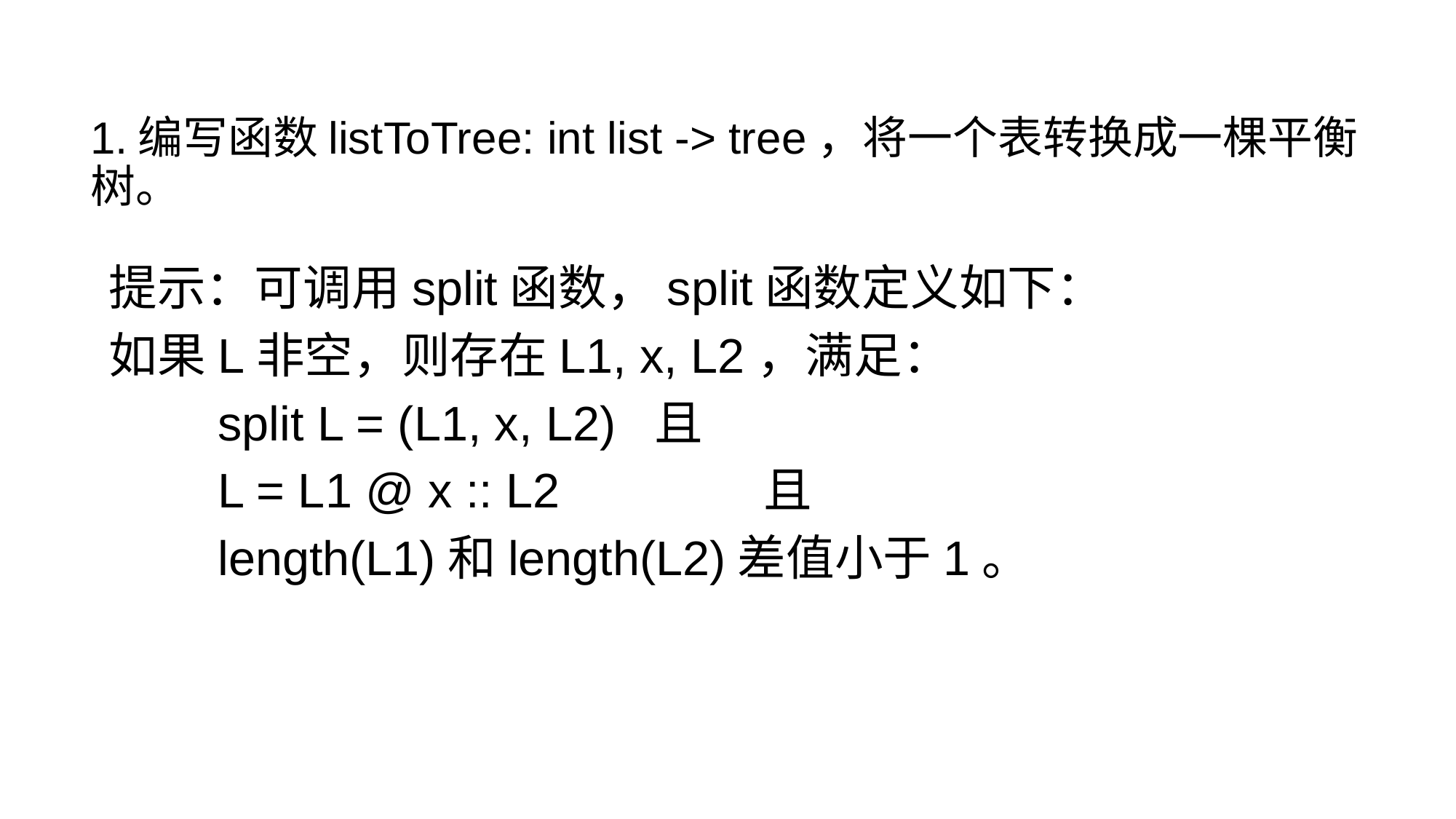

# 1.编写函数listToTree: int list -> tree，将一个表转换成一棵平衡树。
提示：可调用split函数，split函数定义如下：
如果L非空，则存在L1, x, L2，满足：
	split L = (L1, x, L2) 	且
	L = L1 @ x :: L2 		且
	length(L1)和length(L2)差值小于1。